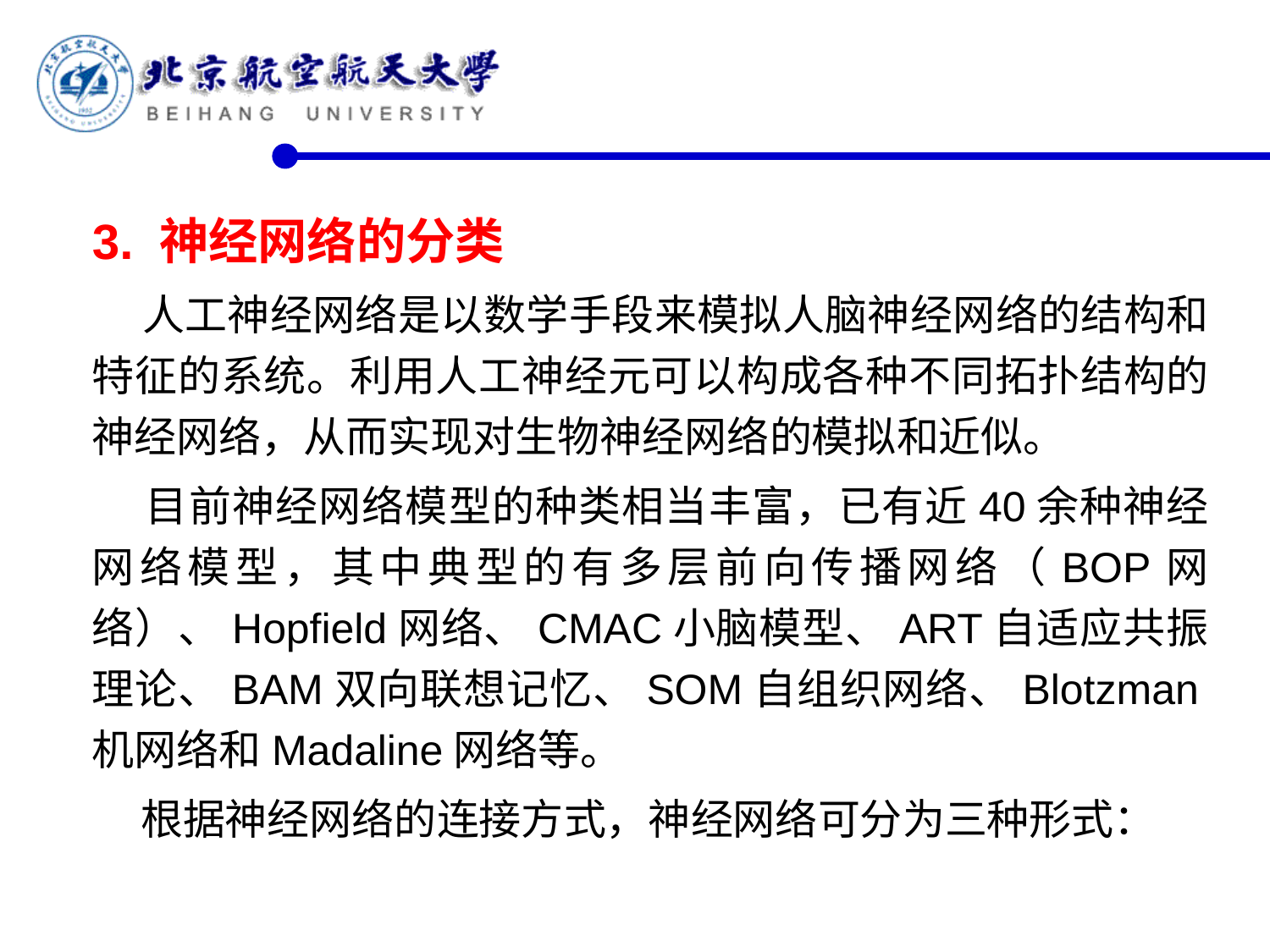

3. 神经网络的分类
    人工神经网络是以数学手段来模拟人脑神经网络的结构和特征的系统。利用人工神经元可以构成各种不同拓扑结构的神经网络，从而实现对生物神经网络的模拟和近似。
    目前神经网络模型的种类相当丰富，已有近40余种神经网络模型，其中典型的有多层前向传播网络（BOP网络）、Hopfield网络、CMAC小脑模型、ART自适应共振理论、BAM双向联想记忆、SOM自组织网络、Blotzman机网络和Madaline网络等。
    根据神经网络的连接方式，神经网络可分为三种形式：